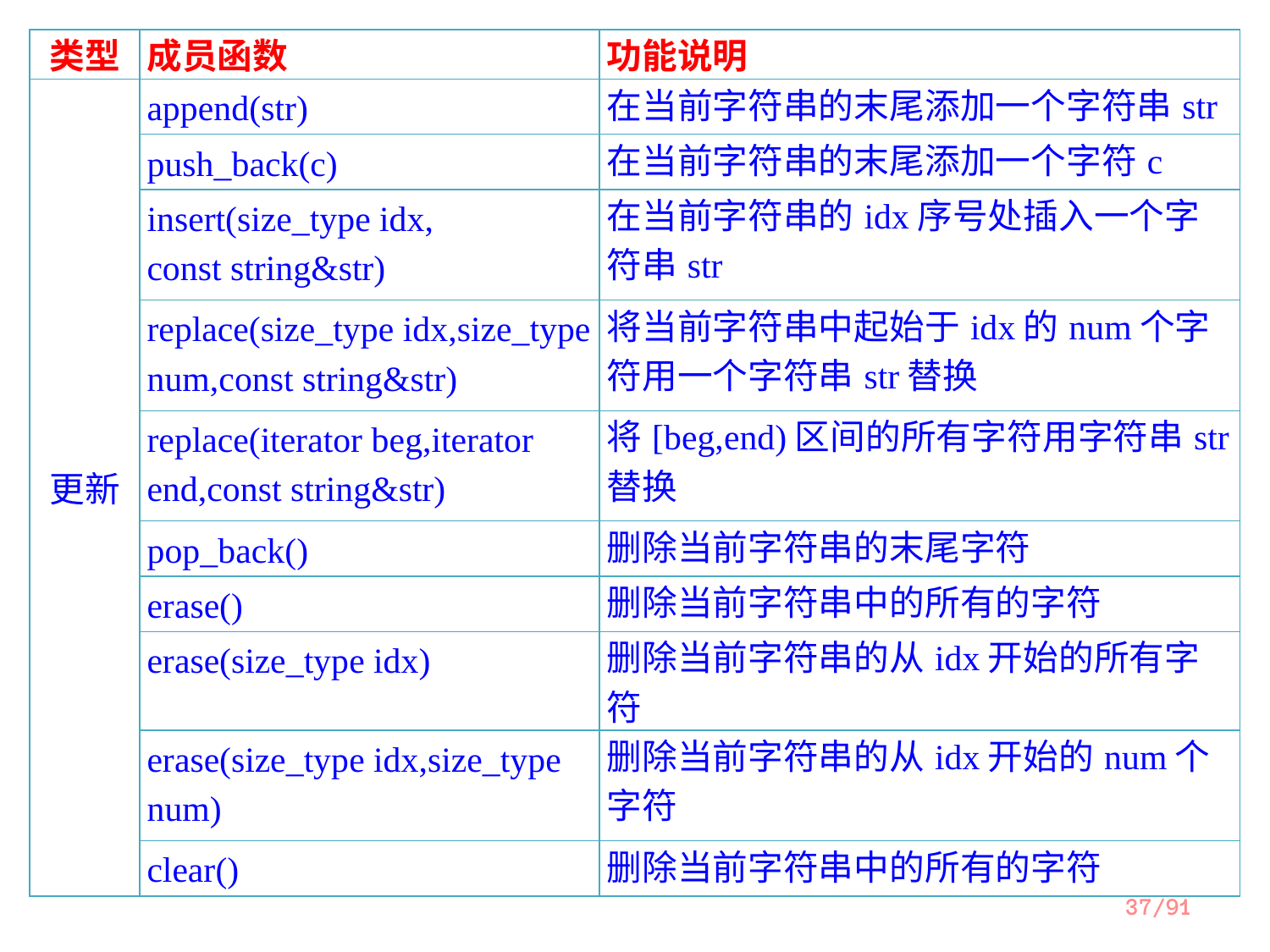

| 类型 | 成员函数 | 功能说明 |
| --- | --- | --- |
| 更新 | append(str) | 在当前字符串的末尾添加一个字符串str |
|  | push\_back(c) | 在当前字符串的末尾添加一个字符c |
|  | insert(size\_type idx, const string&str) | 在当前字符串的idx序号处插入一个字符串str |
|  | replace(size\_type idx,size\_type num,const string&str) | 将当前字符串中起始于idx的num个字符用一个字符串str替换 |
|  | replace(iterator beg,iterator end,const string&str) | 将[beg,end)区间的所有字符用字符串str替换 |
|  | pop\_back() | 删除当前字符串的末尾字符 |
|  | erase() | 删除当前字符串中的所有的字符 |
|  | erase(size\_type idx) | 删除当前字符串的从idx开始的所有字符 |
|  | erase(size\_type idx,size\_type num) | 删除当前字符串的从idx开始的num个字符 |
|  | clear() | 删除当前字符串中的所有的字符 |
37/91